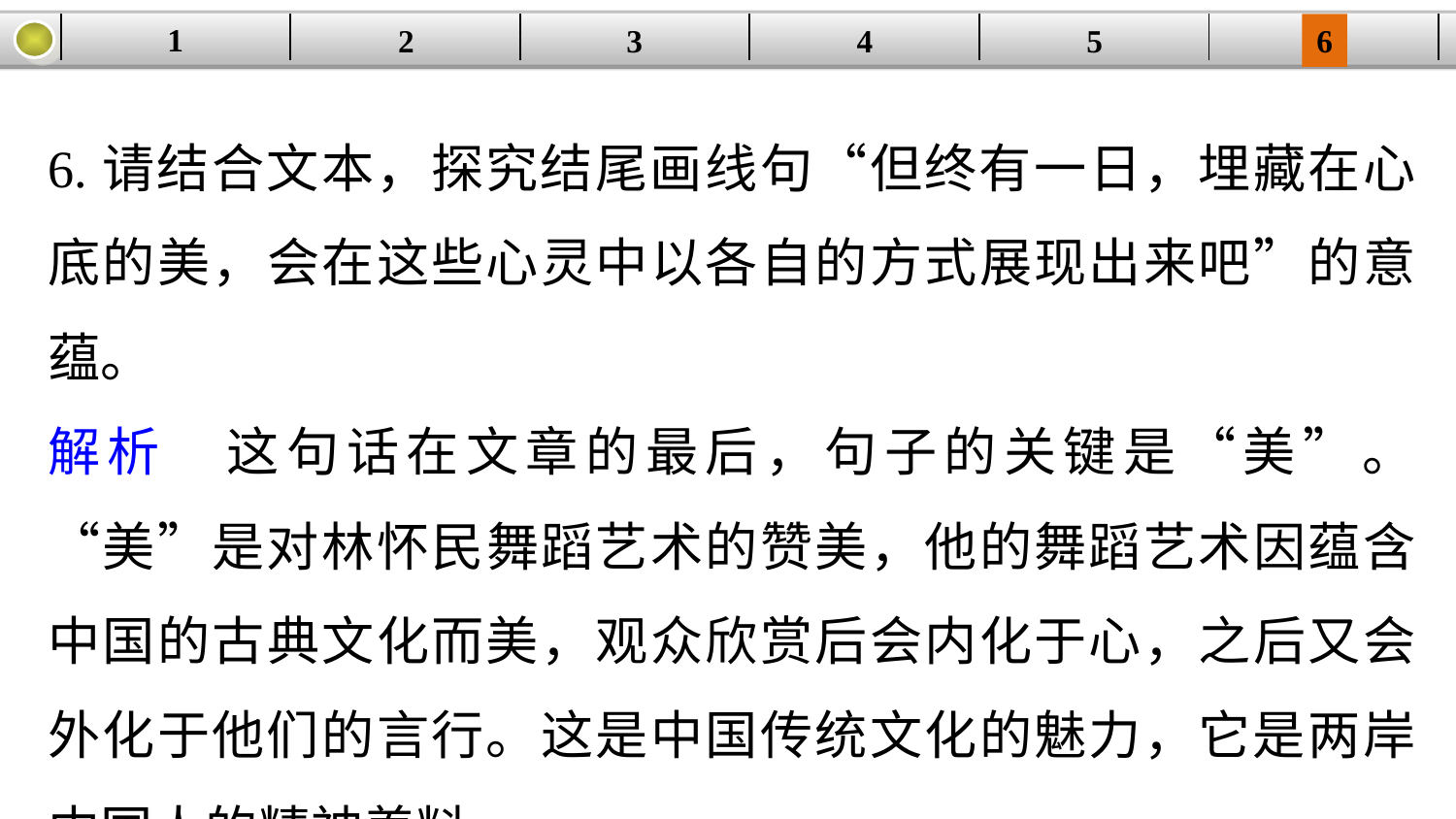

1
2
3
4
|  |  |  |  |  |  |
| --- | --- | --- | --- | --- | --- |
5
6

6.请结合文本，探究结尾画线句“但终有一日，埋藏在心底的美，会在这些心灵中以各自的方式展现出来吧”的意蕴。
解析　这句话在文章的最后，句子的关键是“美”。“美”是对林怀民舞蹈艺术的赞美，他的舞蹈艺术因蕴含中国的古典文化而美，观众欣赏后会内化于心，之后又会外化于他们的言行。这是中国传统文化的魅力，它是两岸中国人的精神养料。